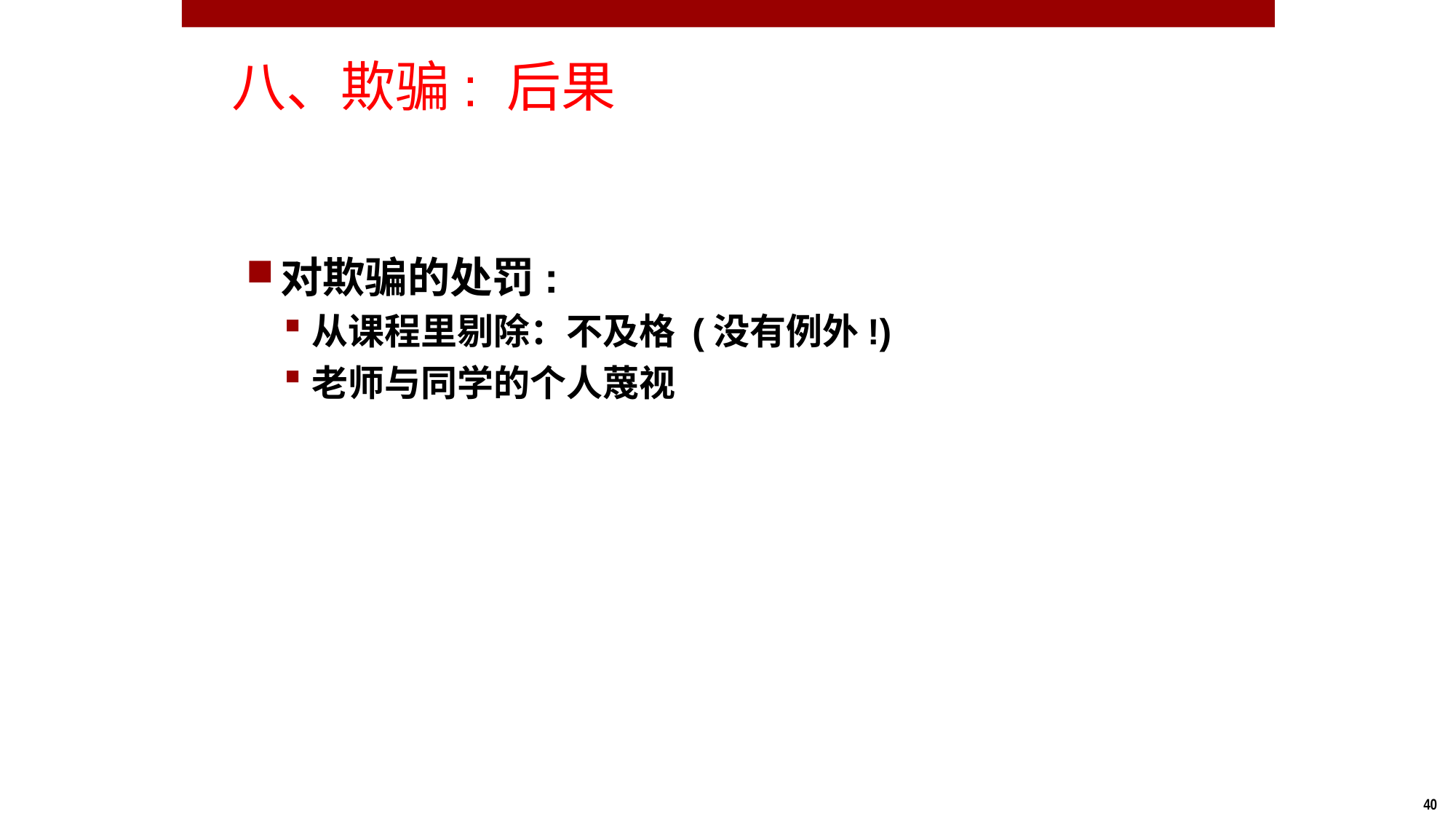

# 八、欺骗: 后果
对欺骗的处罚:
从课程里剔除：不及格 (没有例外!)
老师与同学的个人蔑视